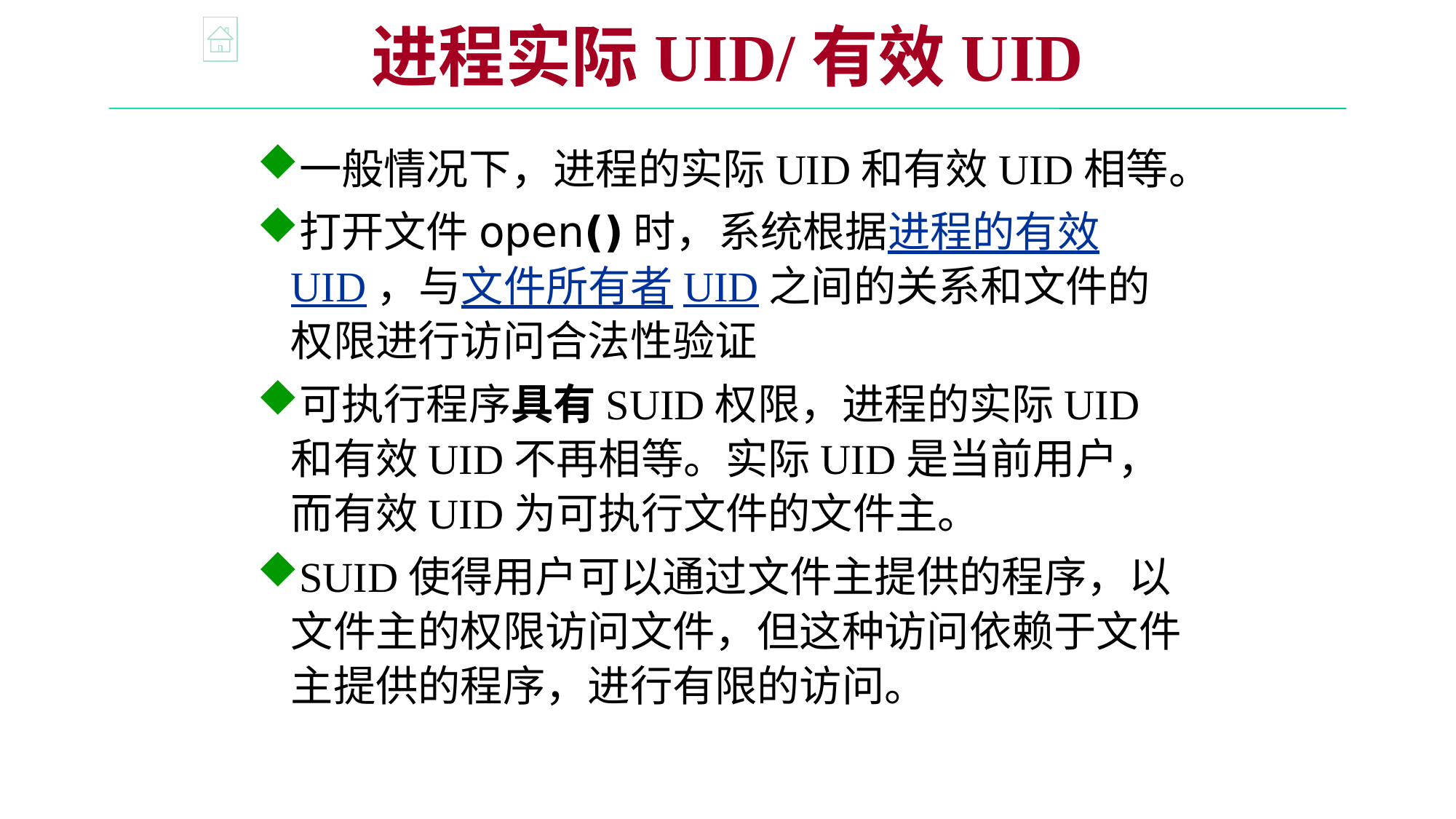

进程实际UID/有效UID

一般情况下，进程的实际UID和有效UID相等。
打开文件open()时，系统根据进程的有效UID，与文件所有者UID之间的关系和文件的权限进行访问合法性验证
可执行程序具有SUID权限，进程的实际UID和有效UID不再相等。实际UID是当前用户，而有效UID为可执行文件的文件主。
SUID使得用户可以通过文件主提供的程序，以文件主的权限访问文件，但这种访问依赖于文件主提供的程序，进行有限的访问。